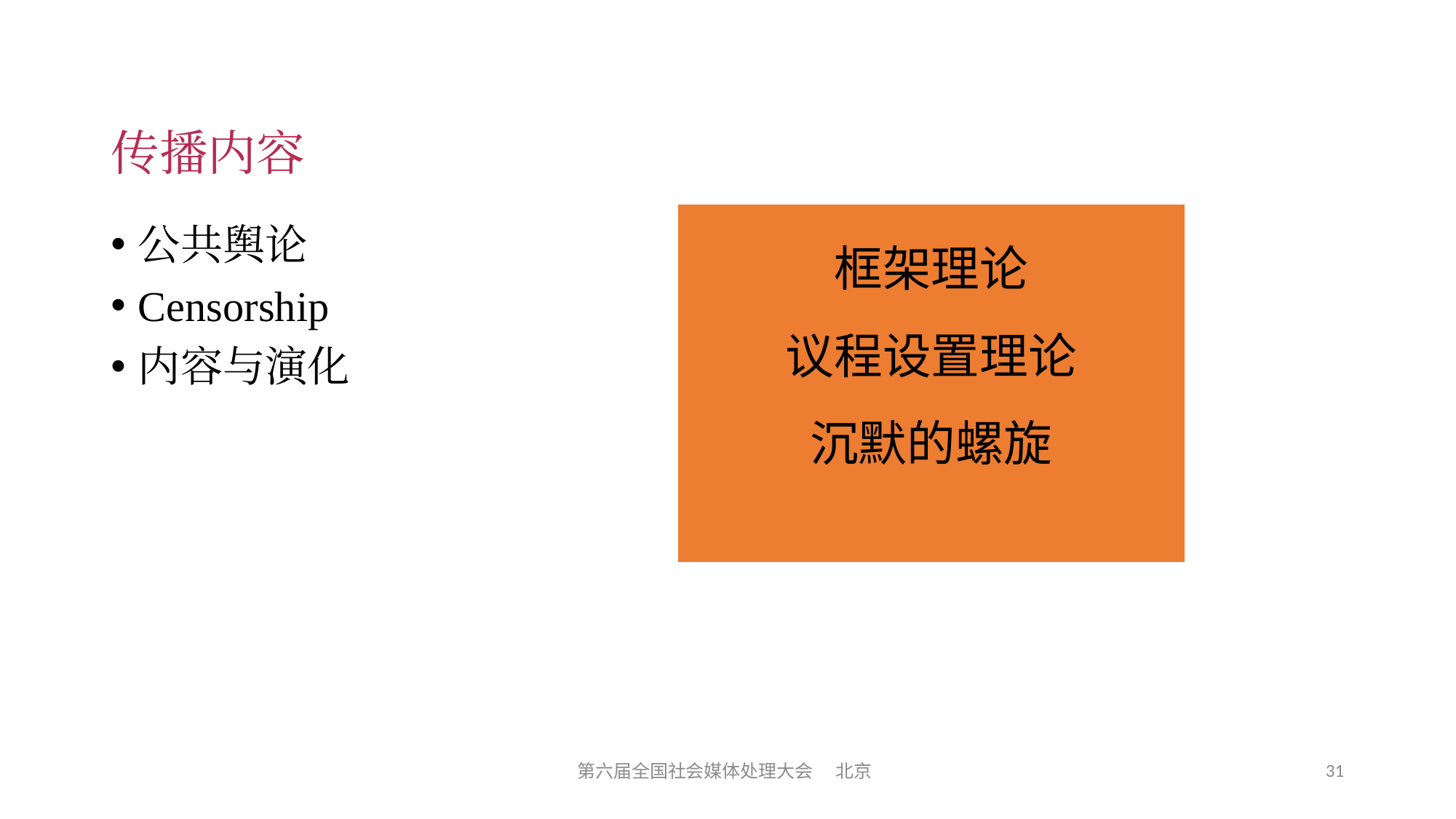

# 传播内容
框架理论
议程设置理论
沉默的螺旋

公共舆论
Censorship
内容与演化

31
第六届全国社会媒体处理大会    北京